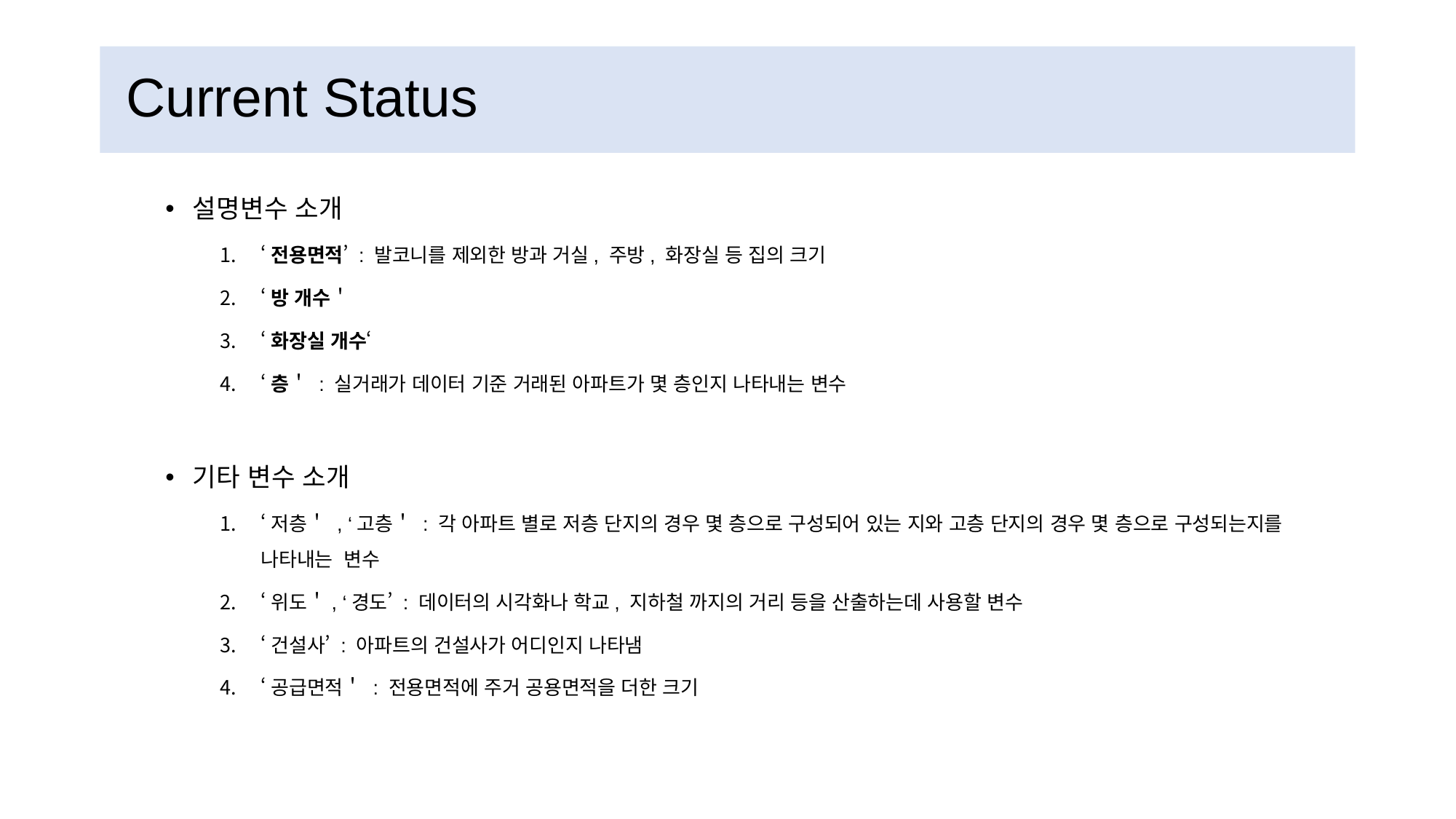

# Current Status
설명변수 소개
‘전용면적’ : 발코니를 제외한 방과 거실, 주방, 화장실 등 집의 크기
‘방 개수＇
‘화장실 개수‘
‘층＇ : 실거래가 데이터 기준 거래된 아파트가 몇 층인지 나타내는 변수

기타 변수 소개
‘저층＇ , ‘고층＇ : 각 아파트 별로 저층 단지의 경우 몇 층으로 구성되어 있는 지와 고층 단지의 경우 몇 층으로 구성되는지를 나타내는  변수
‘위도＇, ‘경도’ : 데이터의 시각화나 학교, 지하철 까지의 거리 등을 산출하는데 사용할 변수
‘건설사’ : 아파트의 건설사가 어디인지 나타냄
‘공급면적＇ : 전용면적에 주거 공용면적을 더한 크기